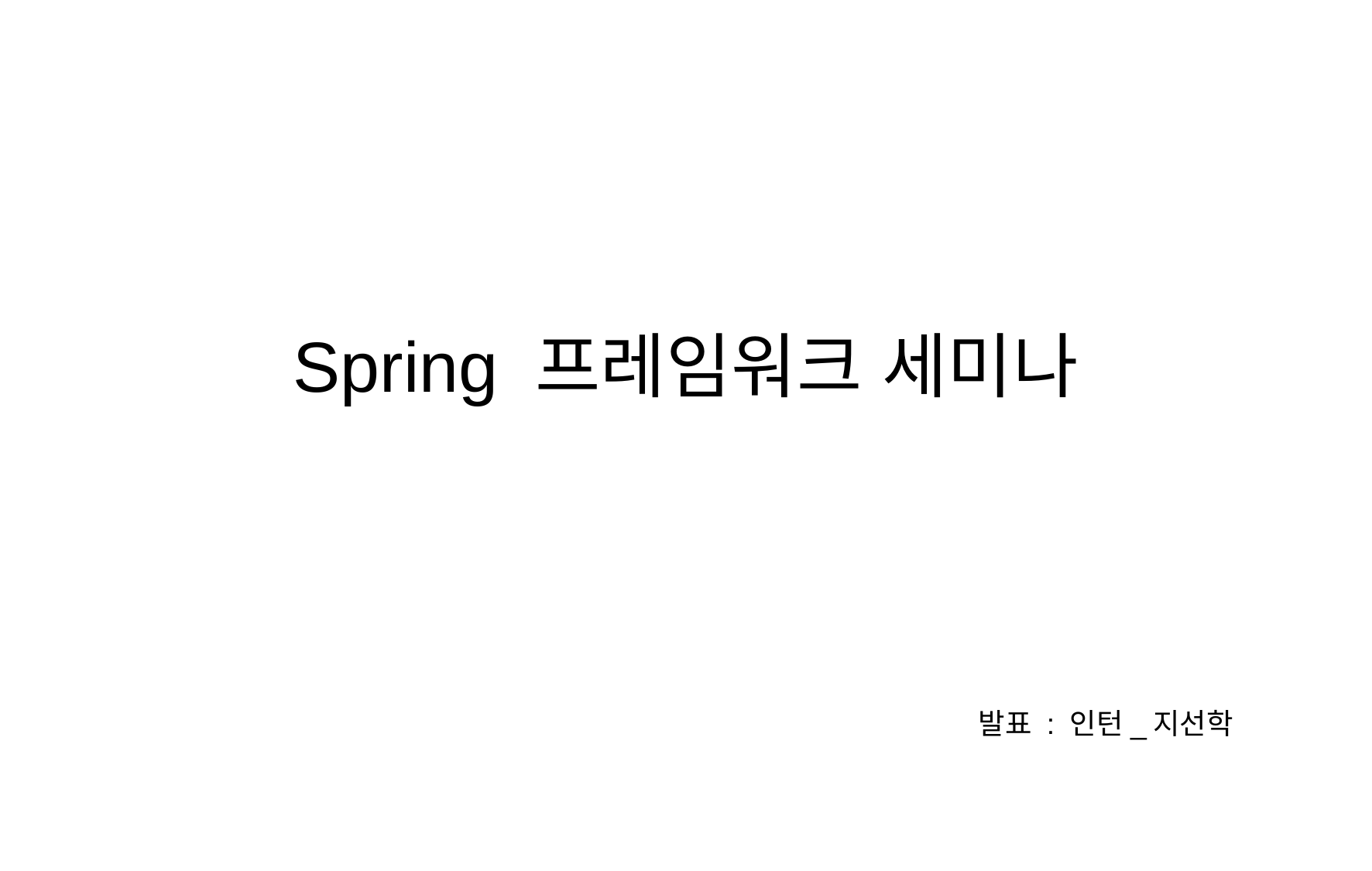

# Spring 프레임워크 세미나
발표 : 인턴_지선학